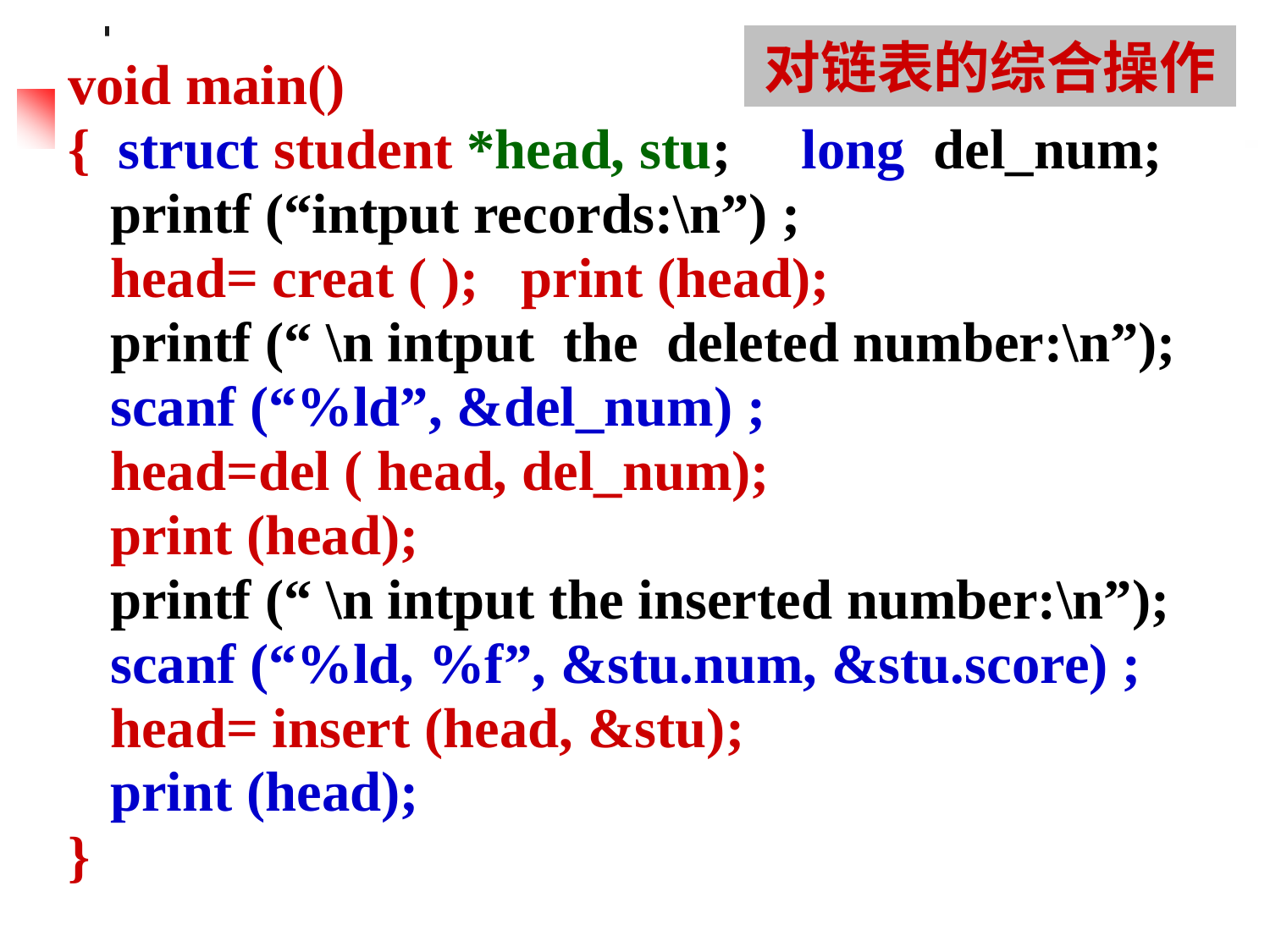

对链表的综合操作
void main()
{  struct student *head, stu;     long  del_num;
   printf (“intput records:\n”) ;
   head= creat ( );   print (head);
   printf (“ \n intput  the  deleted number:\n”);
   scanf (“%ld”, &del_num) ;
   head=del ( head, del_num);
   print (head);
   printf (“ \n intput the inserted number:\n”);
   scanf (“%ld, %f”, &stu.num, &stu.score) ;
   head= insert (head, &stu);
   print (head);
}